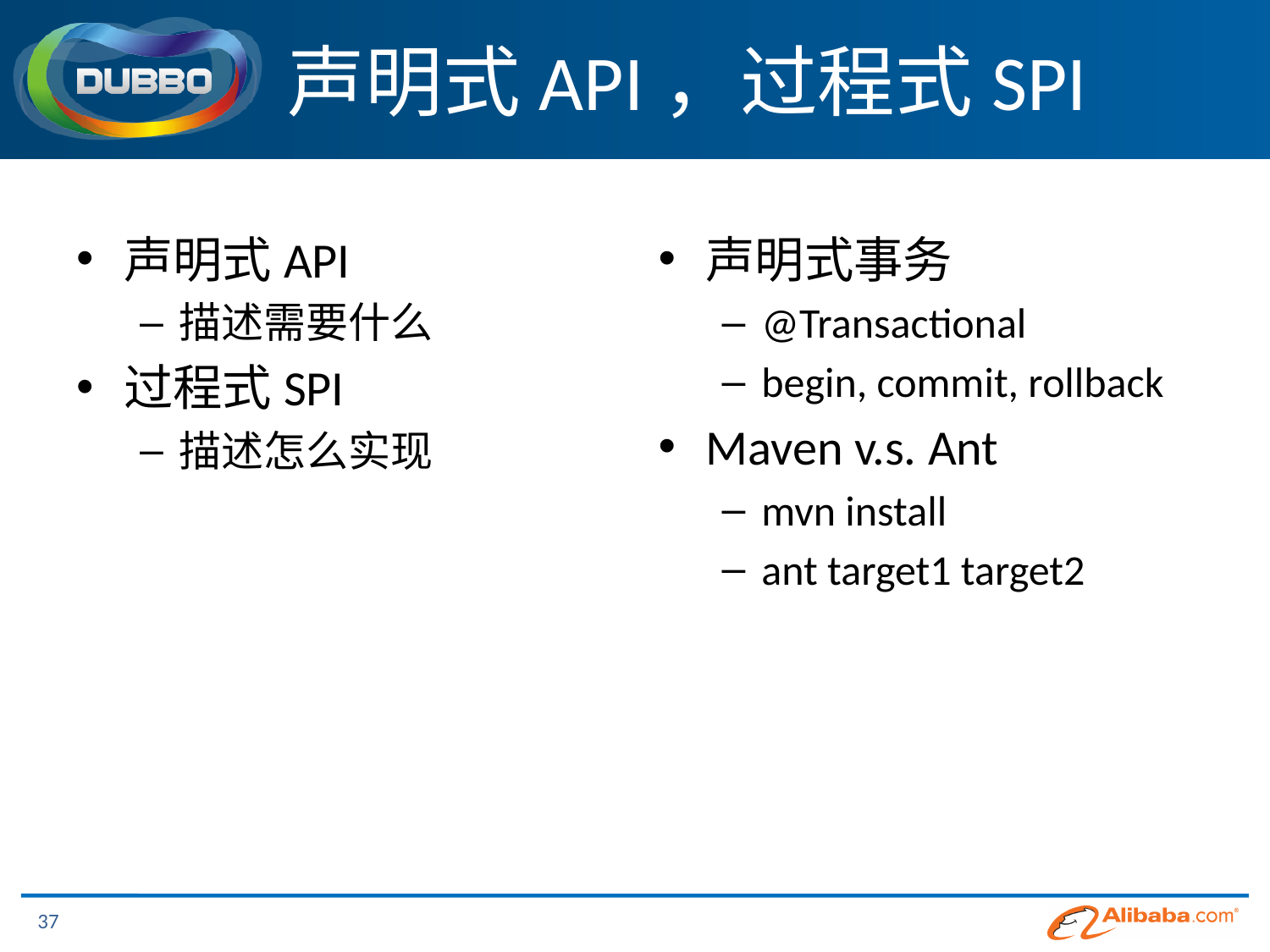

# 声明式API，过程式SPI
声明式API
描述需要什么
过程式SPI
描述怎么实现
声明式事务
@Transactional
begin, commit, rollback
Maven v.s. Ant
mvn install
ant target1 target2
37